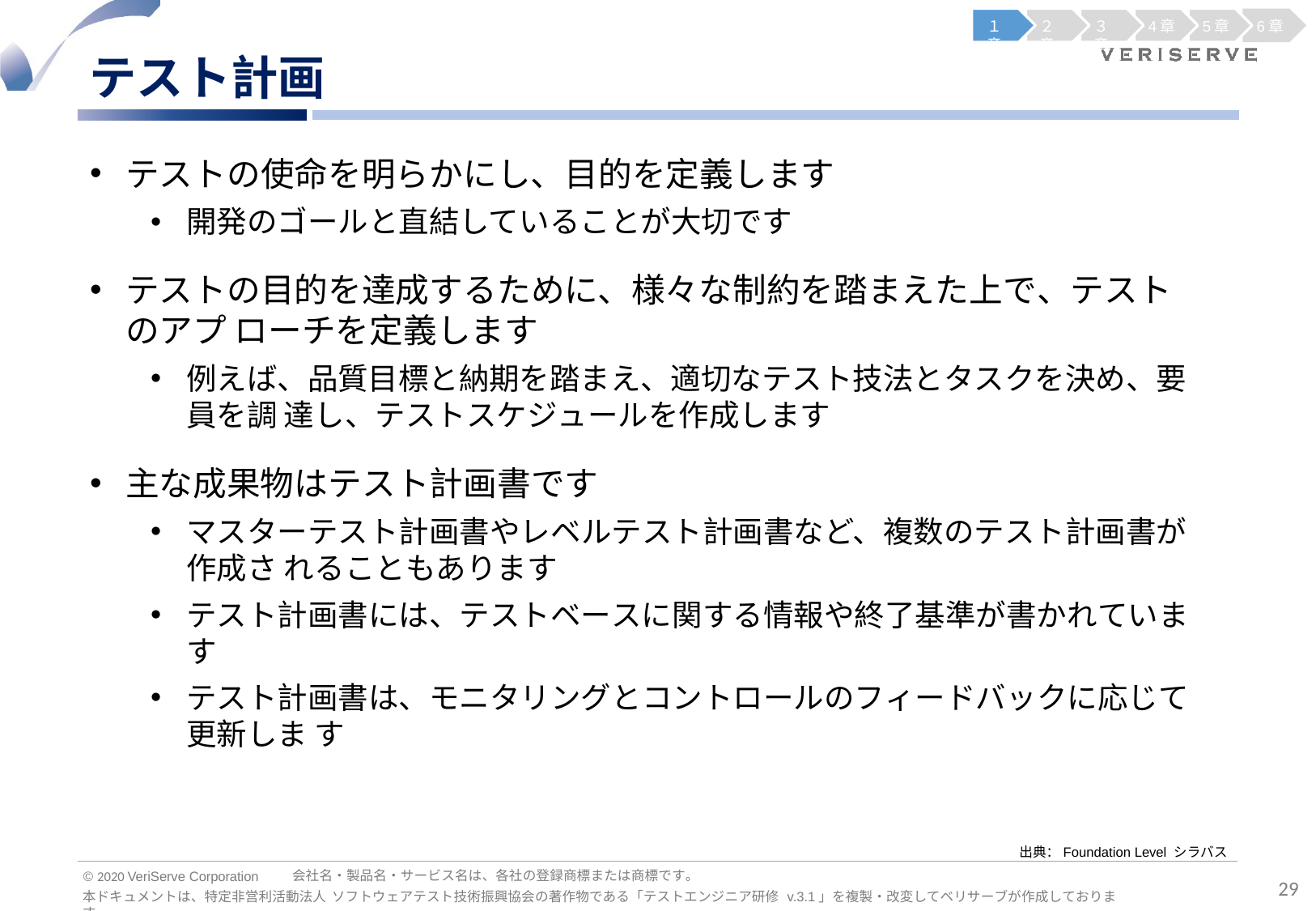

１章
２章
３章
4章
5章
6章
テスト計画

テストの使命を明らかにし、目的を定義します
開発のゴールと直結していることが大切です

テストの目的を達成するために、様々な制約を踏まえた上で、テストのアプ ローチを定義します
例えば、品質目標と納期を踏まえ、適切なテスト技法とタスクを決め、要員を調 達し、テストスケジュールを作成します

主な成果物はテスト計画書です
マスターテスト計画書やレベルテスト計画書など、複数のテスト計画書が作成さ れることもあります
テスト計画書には、テストベースに関する情報や終了基準が書かれています
テスト計画書は、モニタリングとコントロールのフィードバックに応じて更新しま す
出典：Foundation Level シラバス
会社名・製品名・サービス名は、各社の登録商標または商標です。
© 2020 VeriServe Corporation
29
本ドキュメントは、特定非営利活動法人 ソフトウェアテスト技術振興協会の著作物である「テストエンジニア研修 v.3.1」を複製・改変してベリサーブが作成しております。